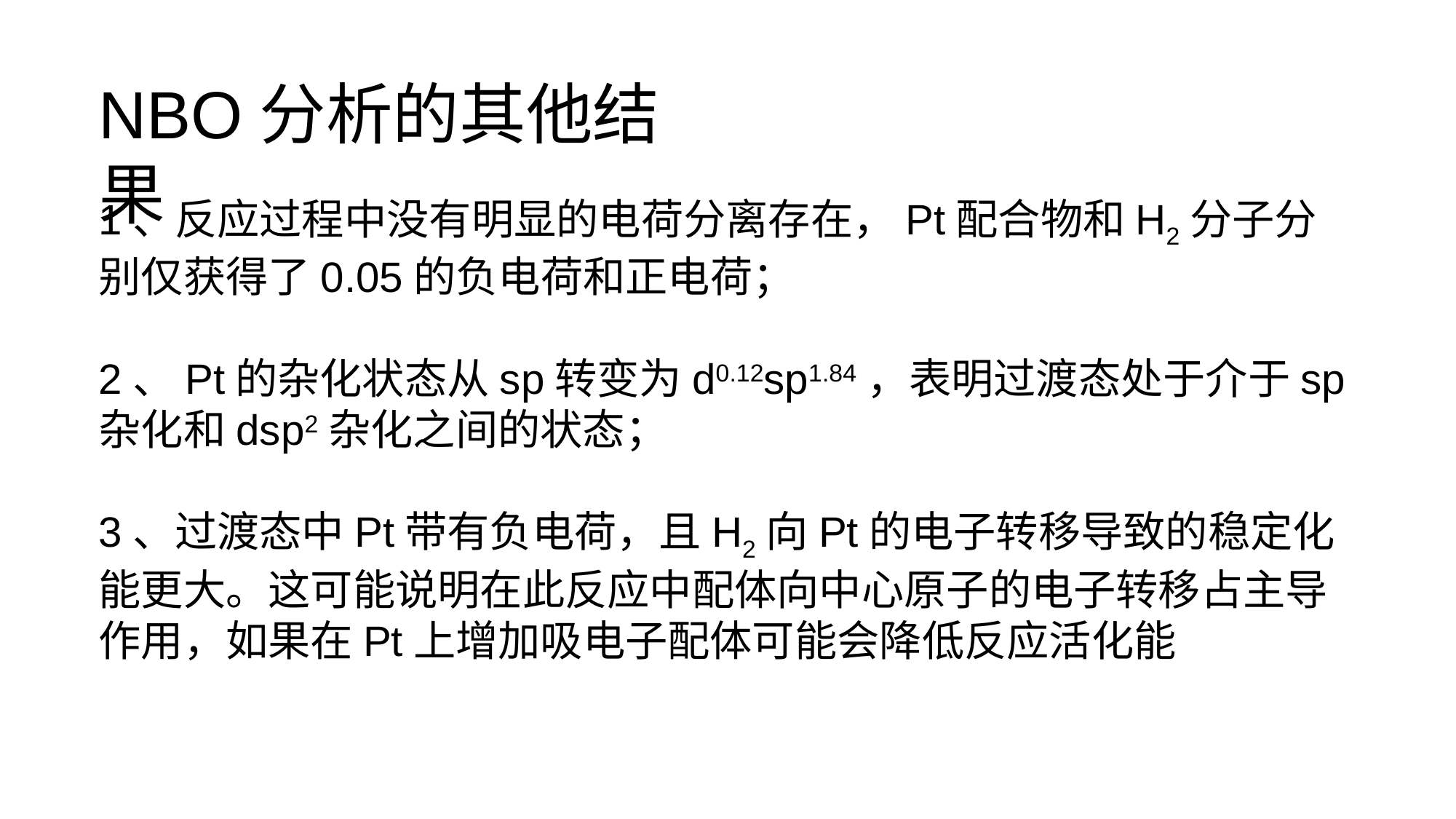

NBO分析的其他结果
1、反应过程中没有明显的电荷分离存在，Pt配合物和H2分子分别仅获得了0.05的负电荷和正电荷；

2、Pt的杂化状态从sp转变为d0.12sp1.84，表明过渡态处于介于sp杂化和dsp2杂化之间的状态；

3、过渡态中Pt带有负电荷，且H2向Pt的电子转移导致的稳定化能更大。这可能说明在此反应中配体向中心原子的电子转移占主导作用，如果在Pt上增加吸电子配体可能会降低反应活化能